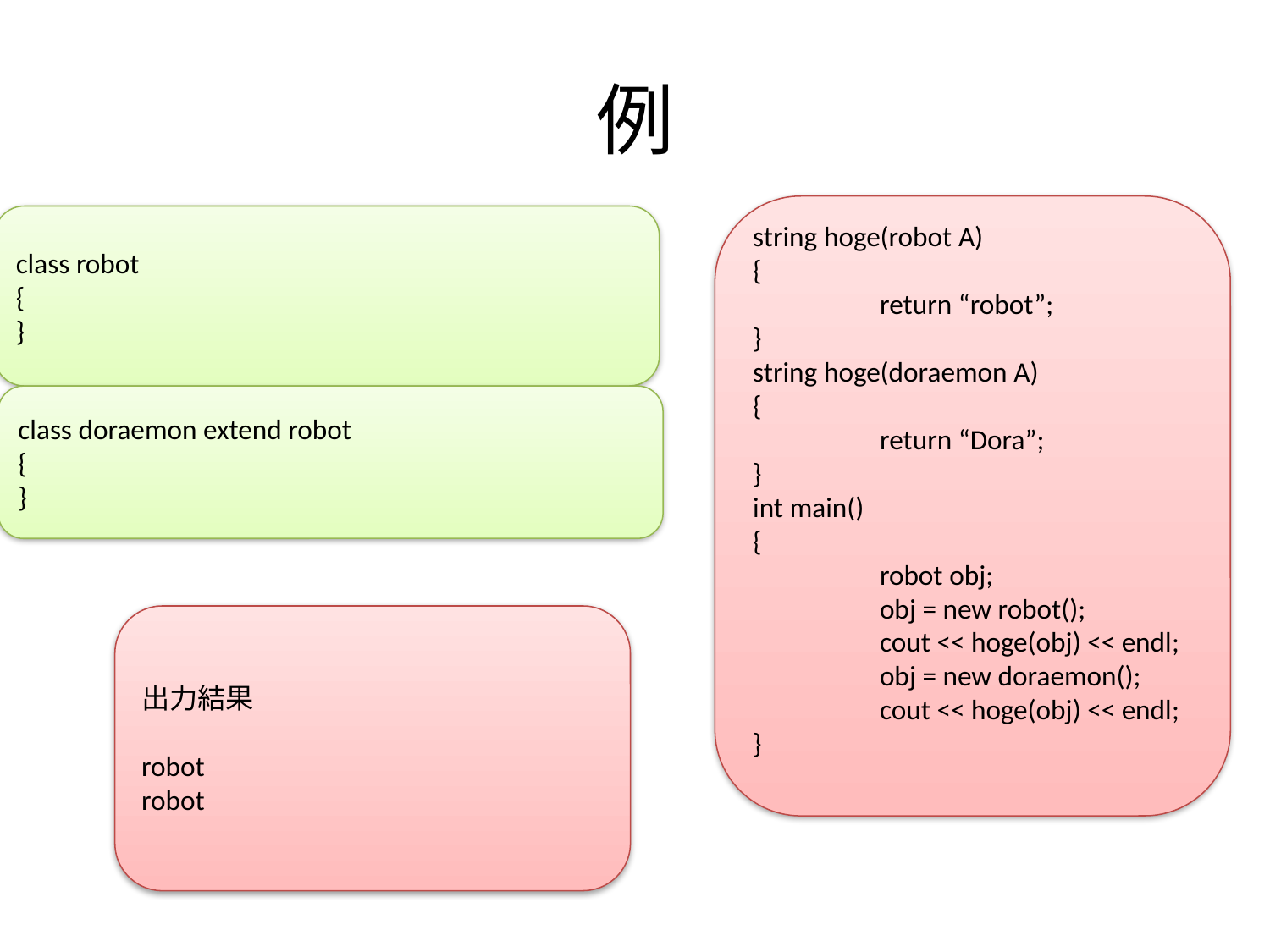

# 例
string hoge(robot A)
{
	return “robot”;
}
string hoge(doraemon A)
{
	return “Dora”;
}
int main()
{
	robot obj;
	obj = new robot();
	cout << hoge(obj) << endl;
	obj = new doraemon();
	cout << hoge(obj) << endl;
}

class robot
{
}
class doraemon extend robot
{
}
出力結果

robot
robot